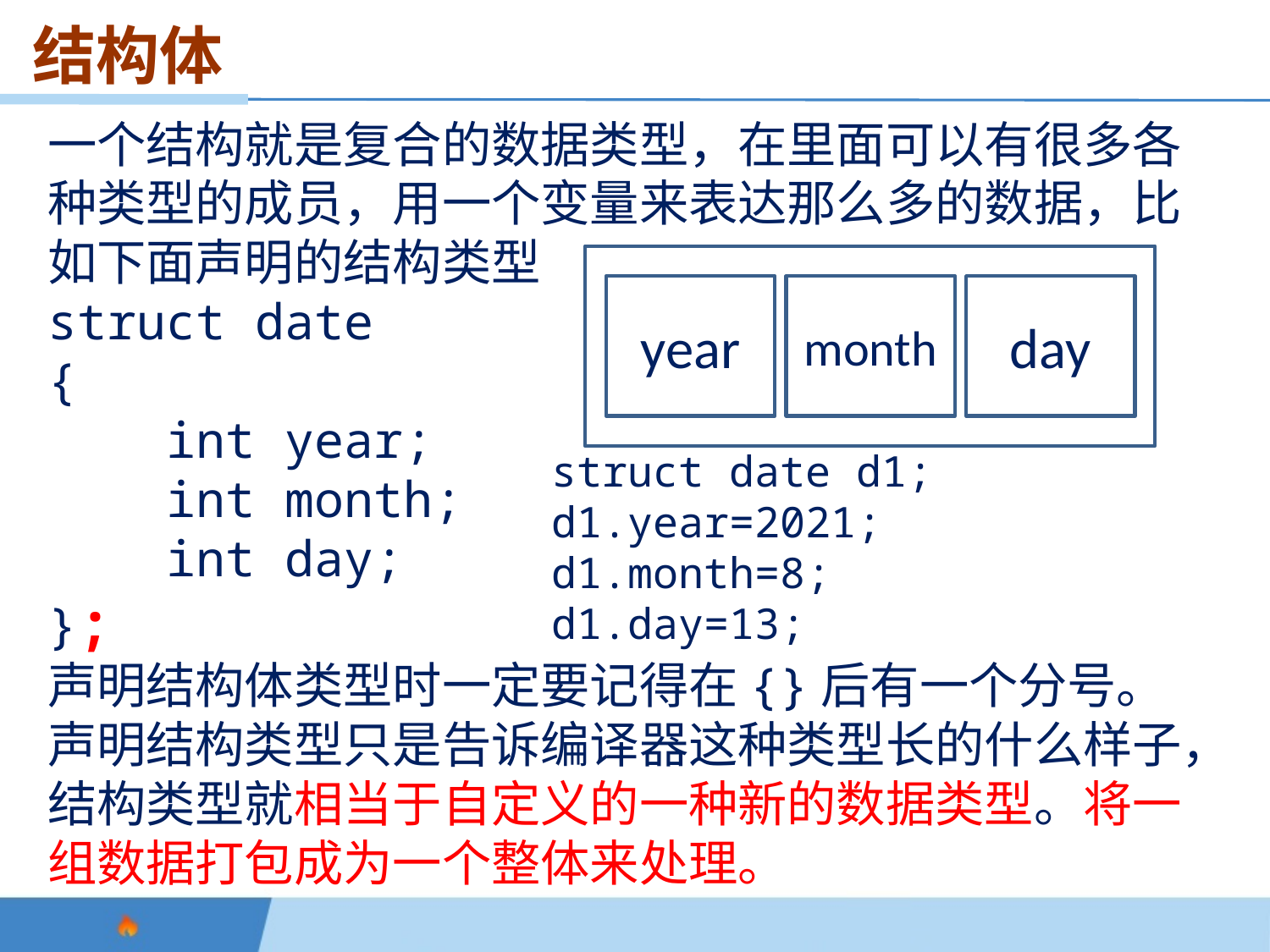

结构体
一个结构就是复合的数据类型，在里面可以有很多各种类型的成员，用一个变量来表达那么多的数据，比如下面声明的结构类型
struct date
{
    int year;
    int month;
    int day;
};
声明结构体类型时一定要记得在{}后有一个分号。
声明结构类型只是告诉编译器这种类型长的什么样子，结构类型就相当于自定义的一种新的数据类型。将一组数据打包成为一个整体来处理。

year
month
day
struct date d1;
d1.year=2021;
d1.month=8;
d1.day=13;